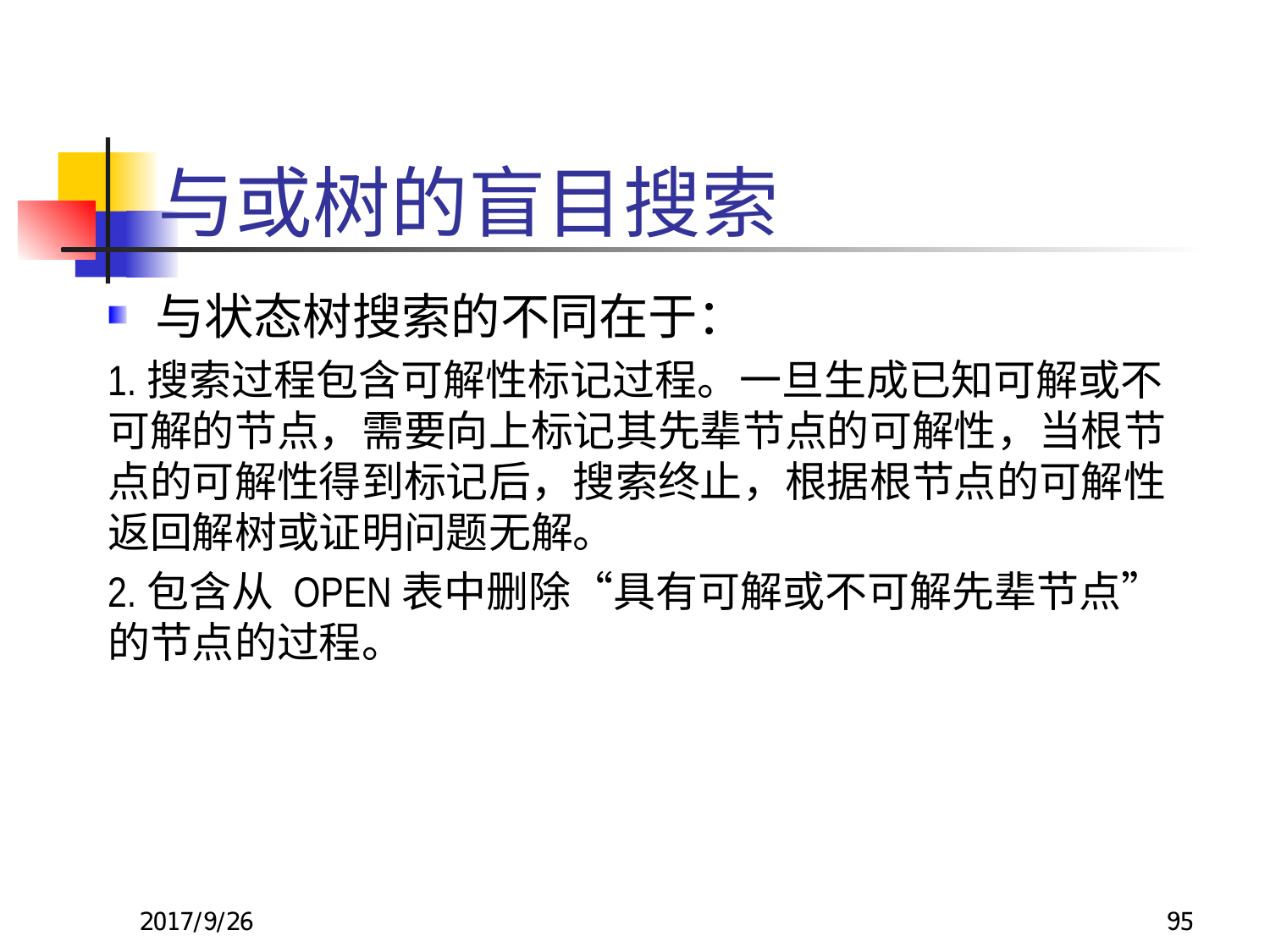

# 与或树的盲目搜索
与状态树搜索的不同在于：
1.搜索过程包含可解性标记过程。一旦生成已知可解或不可解的节点，需要向上标记其先辈节点的可解性，当根节点的可解性得到标记后，搜索终止，根据根节点的可解性返回解树或证明问题无解。
2.包含从 OPEN表中删除“具有可解或不可解先辈节点”的节点的过程。
2017/9/26
95